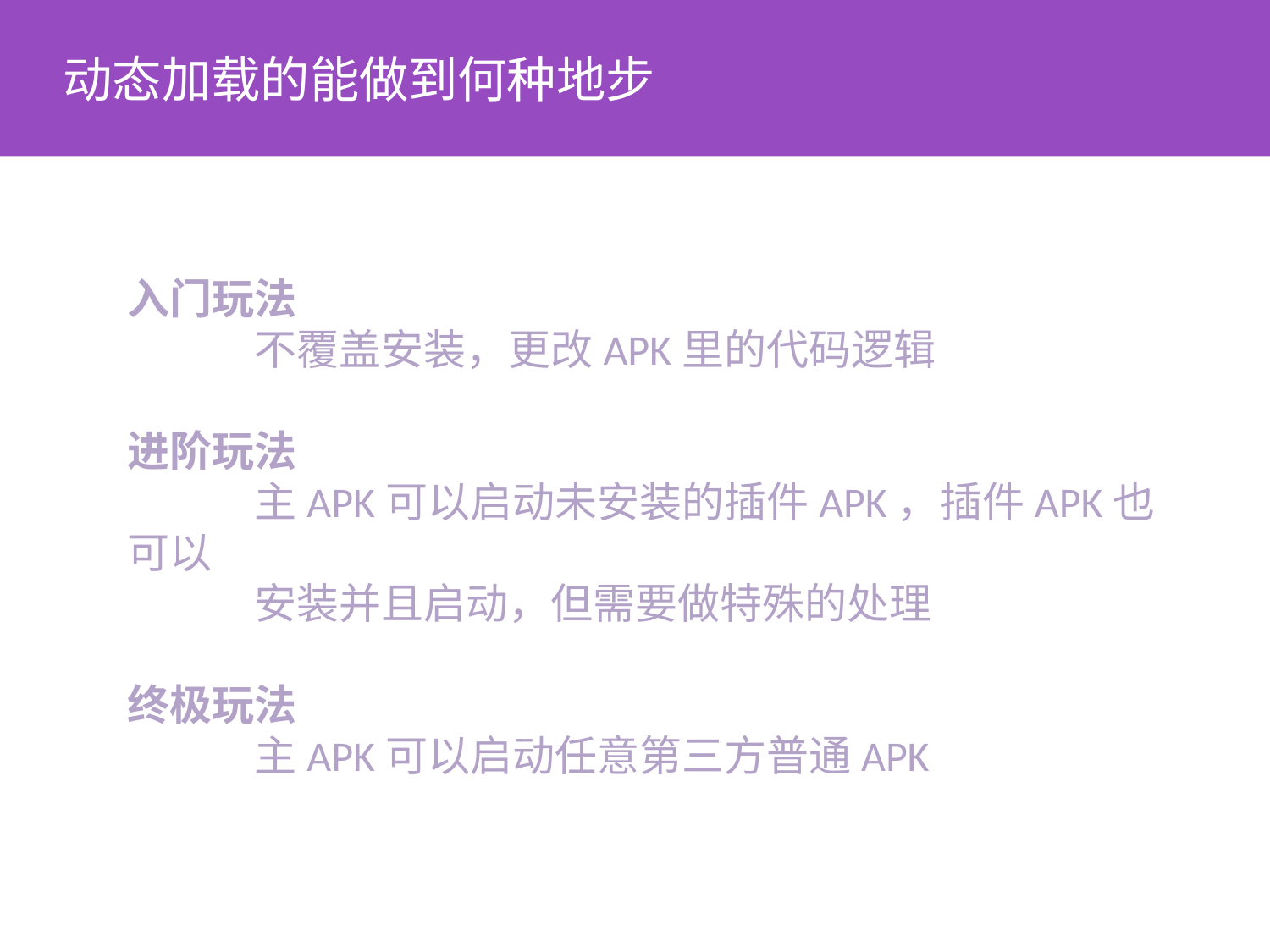

动态加载的能做到何种地步
入门玩法
	不覆盖安装，更改APK里的代码逻辑

进阶玩法
	主APK可以启动未安装的插件APK，插件APK也可以
	安装并且启动，但需要做特殊的处理

终极玩法
	主APK可以启动任意第三方普通APK